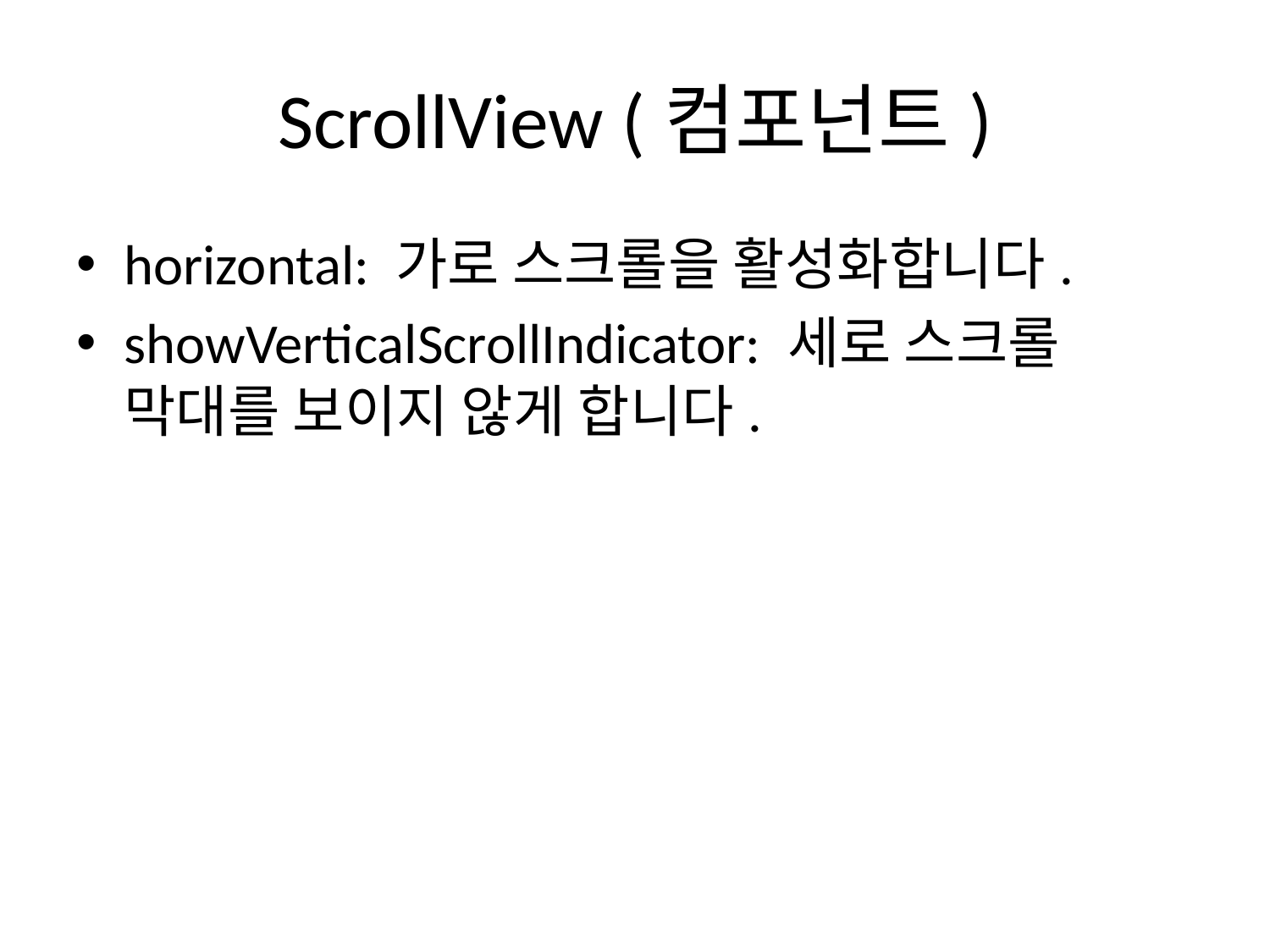

# ScrollView (컴포넌트)
horizontal: 가로 스크롤을 활성화합니다.
showVerticalScrollIndicator: 세로 스크롤 막대를 보이지 않게 합니다.